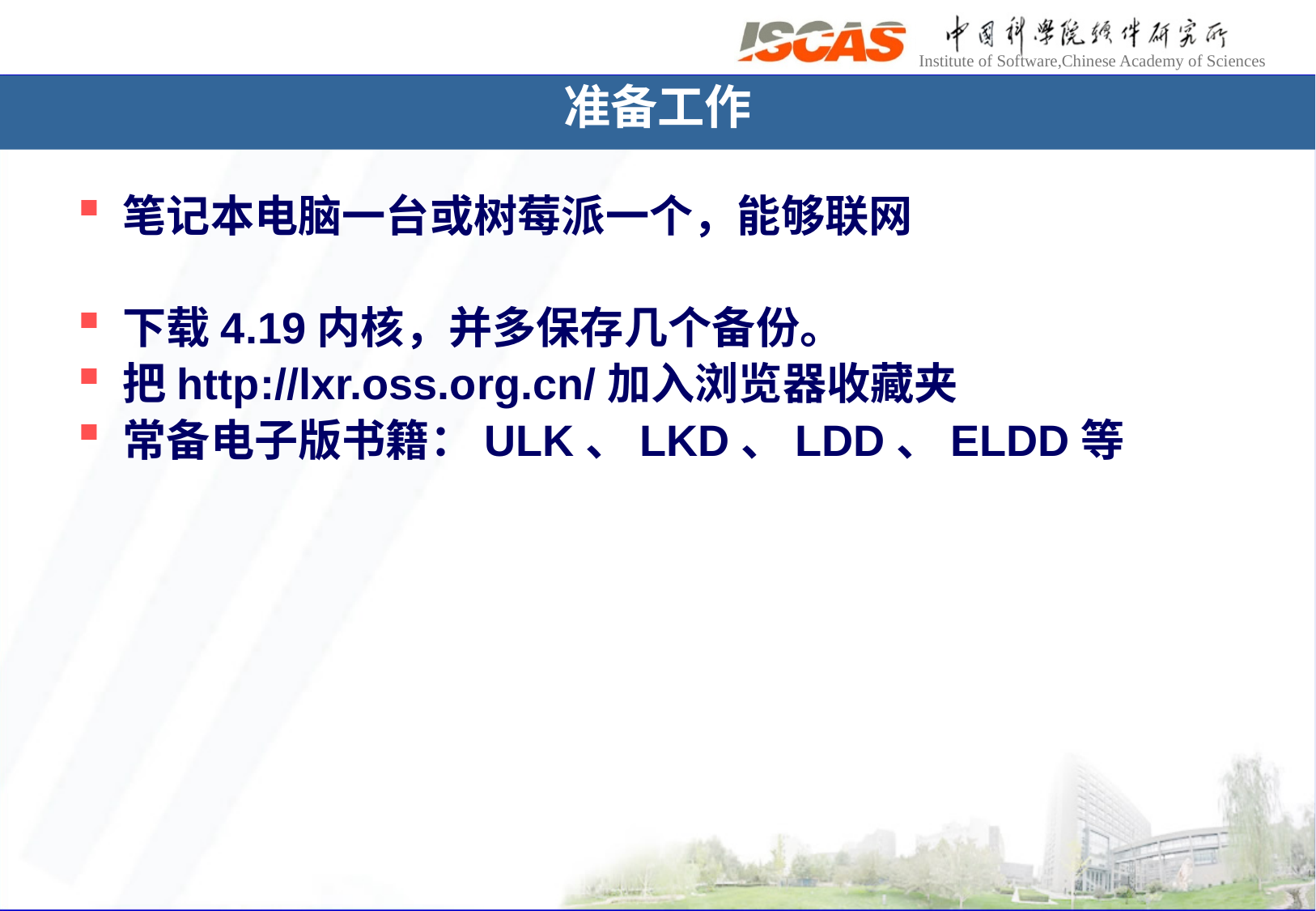

# 准备工作
笔记本电脑一台或树莓派一个，能够联网

下载4.19内核，并多保存几个备份。
把http://lxr.oss.org.cn/加入浏览器收藏夹
常备电子版书籍：ULK、LKD、LDD、ELDD等